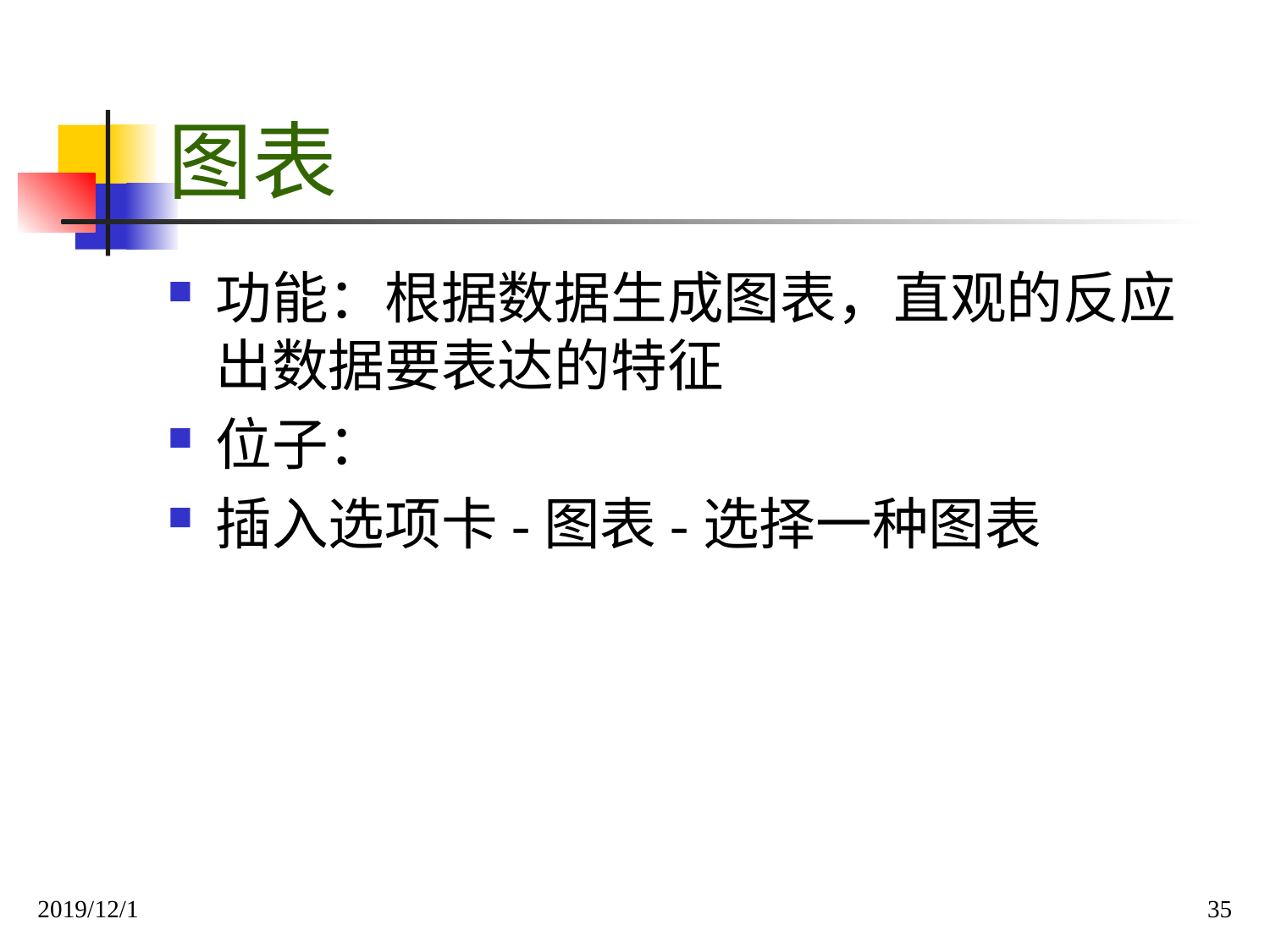

# 图表
功能：根据数据生成图表，直观的反应出数据要表达的特征
位子：
插入选项卡-图表-选择一种图表
2019/12/1
35